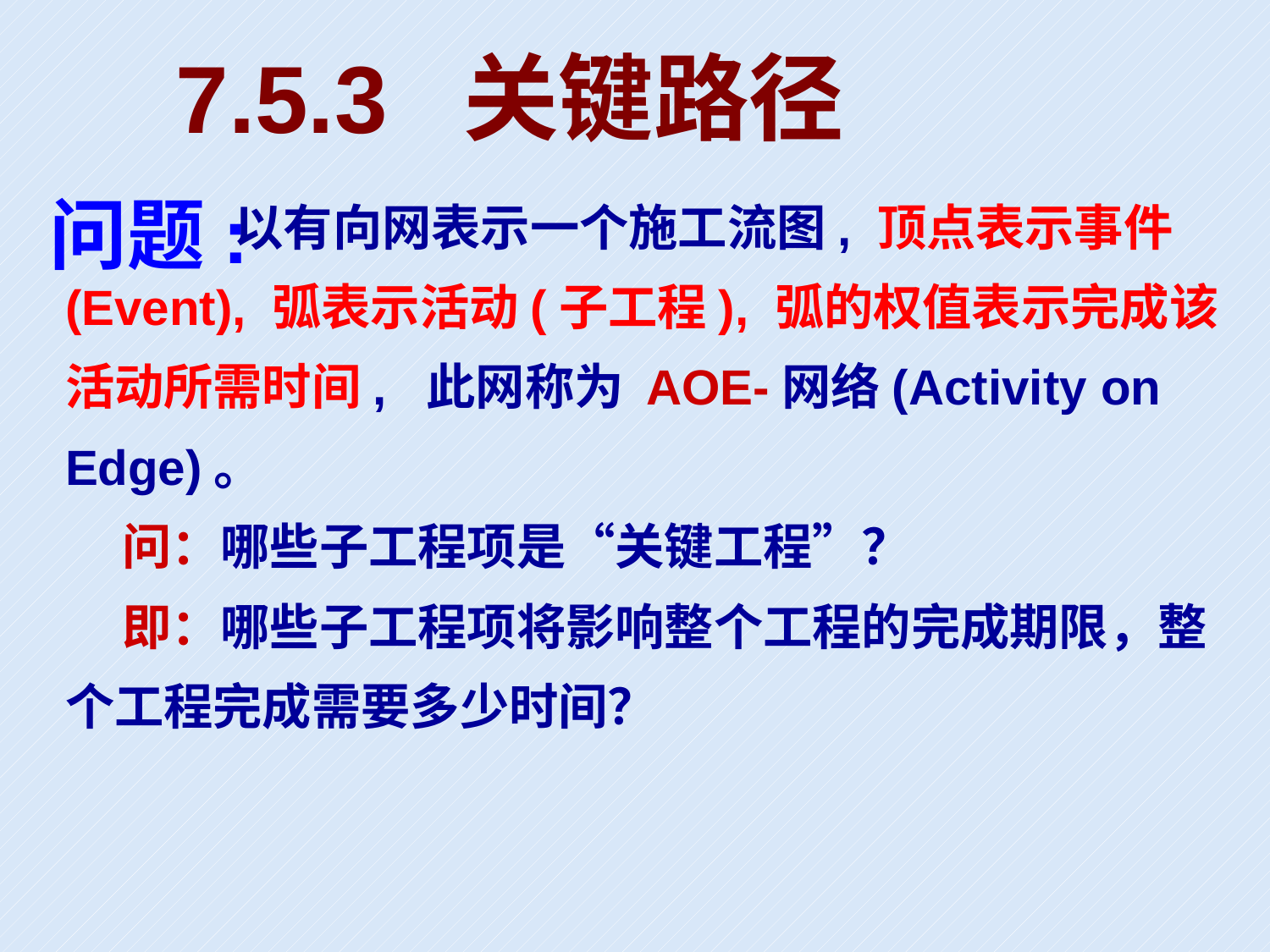

7.5.3  关键路径
              以有向网表示一个施工流图, 顶点表示事件(Event), 弧表示活动(子工程), 弧的权值表示完成该活动所需时间,  此网称为 AOE-网络(Activity on Edge)。
    问：哪些子工程项是“关键工程”？
    即：哪些子工程项将影响整个工程的完成期限，整个工程完成需要多少时间？
问题: